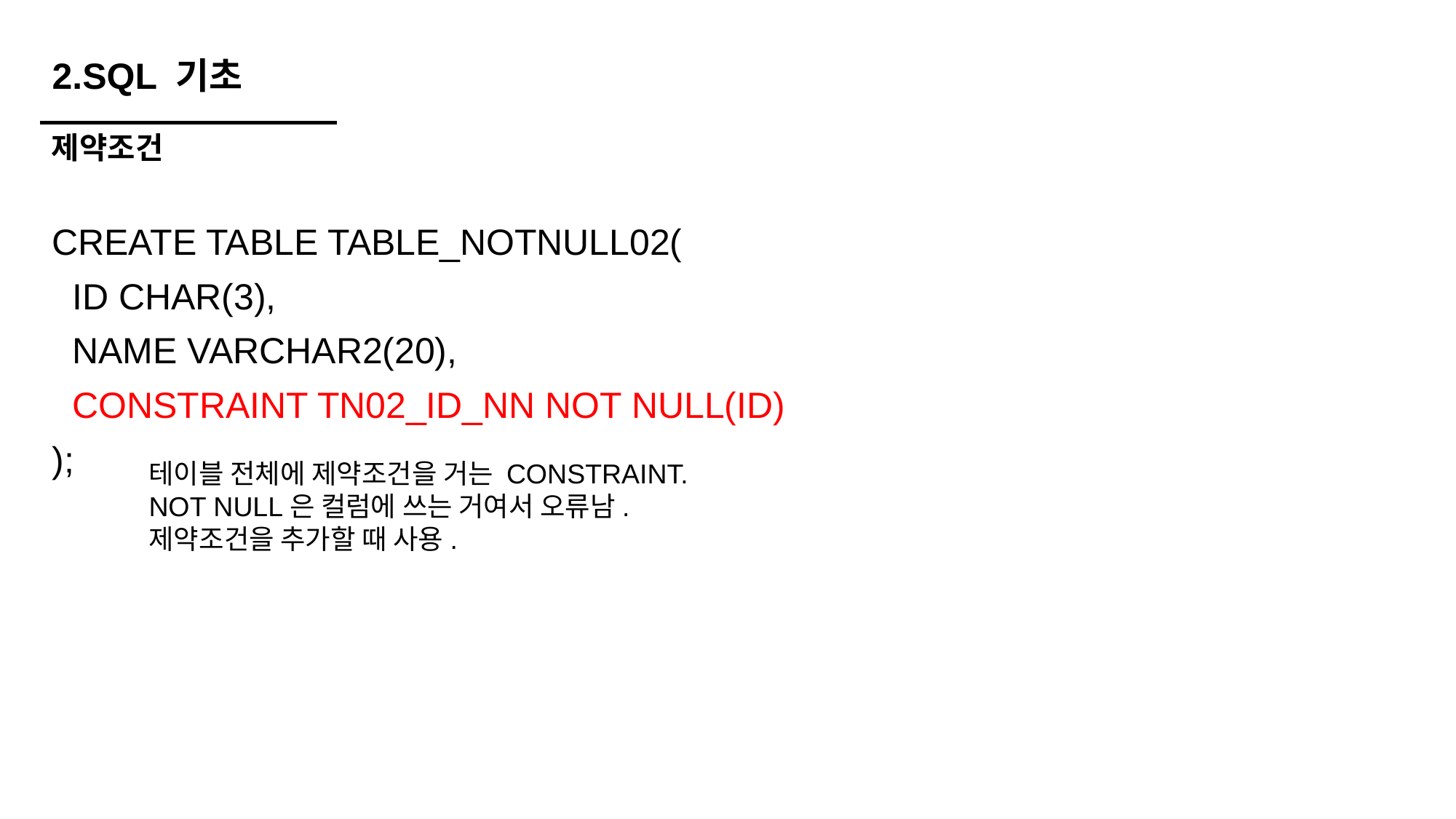

# 2.SQL 기초
제약조건
CREATE TABLE TABLE_NOTNULL02(
  ID CHAR(3),
  NAME VARCHAR2(20),
  CONSTRAINT TN02_ID_NN NOT NULL(ID)
);
테이블 전체에 제약조건을 거는 CONSTRAINT.
NOT NULL은 컬럼에 쓰는 거여서 오류남.
제약조건을 추가할 때 사용.